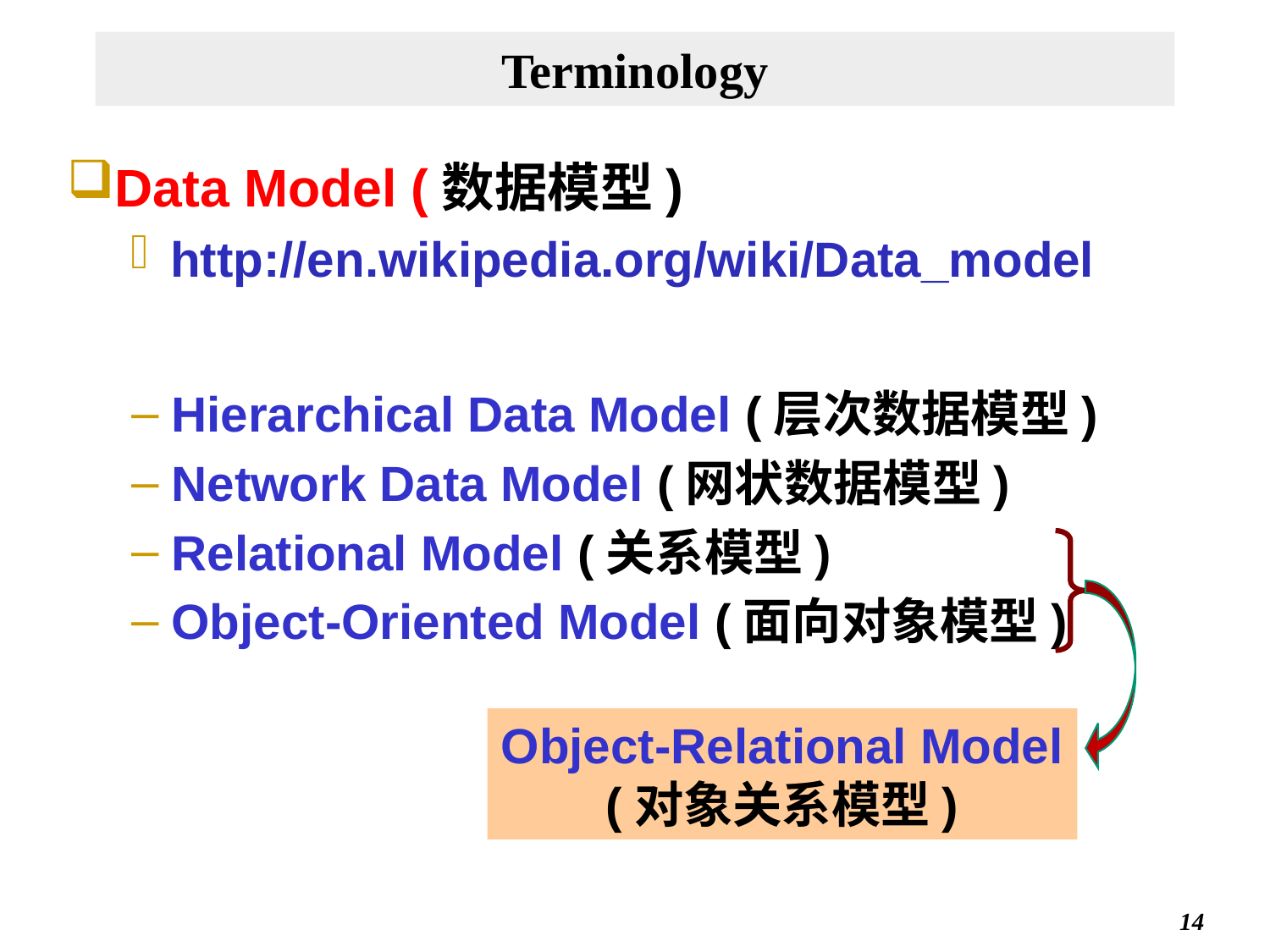

# Terminology
Data Model (数据模型)
http://en.wikipedia.org/wiki/Data_model

Hierarchical Data Model (层次数据模型)
Network Data Model (网状数据模型)
Relational Model (关系模型)
Object-Oriented Model (面向对象模型)

Object-Relational Model
(对象关系模型)

14